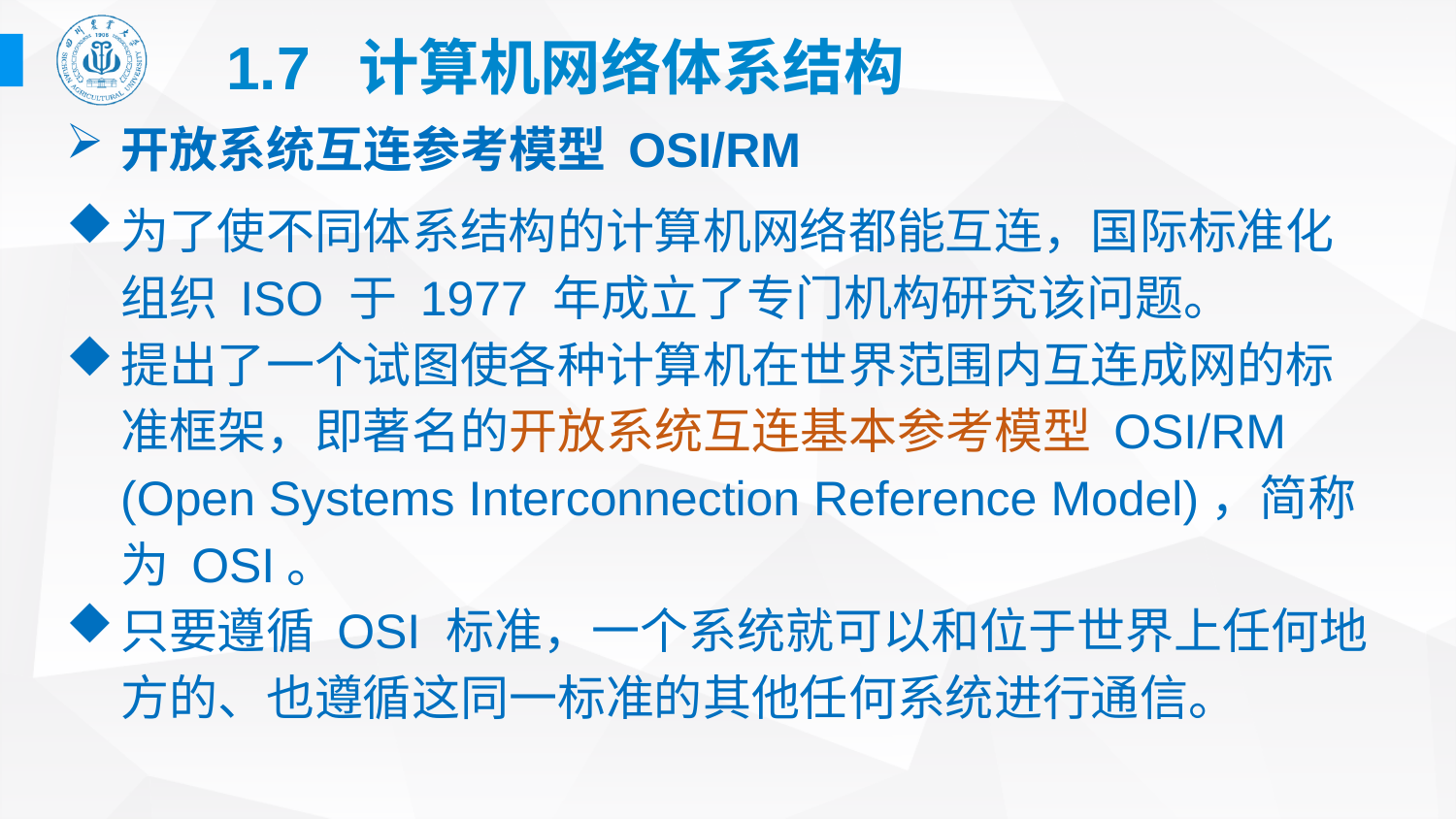

# 1.7  计算机网络体系结构
开放系统互连参考模型 OSI/RM
为了使不同体系结构的计算机网络都能互连，国际标准化组织 ISO 于 1977 年成立了专门机构研究该问题。
提出了一个试图使各种计算机在世界范围内互连成网的标准框架，即著名的开放系统互连基本参考模型 OSI/RM (Open Systems Interconnection Reference Model)，简称为 OSI。
只要遵循 OSI 标准，一个系统就可以和位于世界上任何地方的、也遵循这同一标准的其他任何系统进行通信。